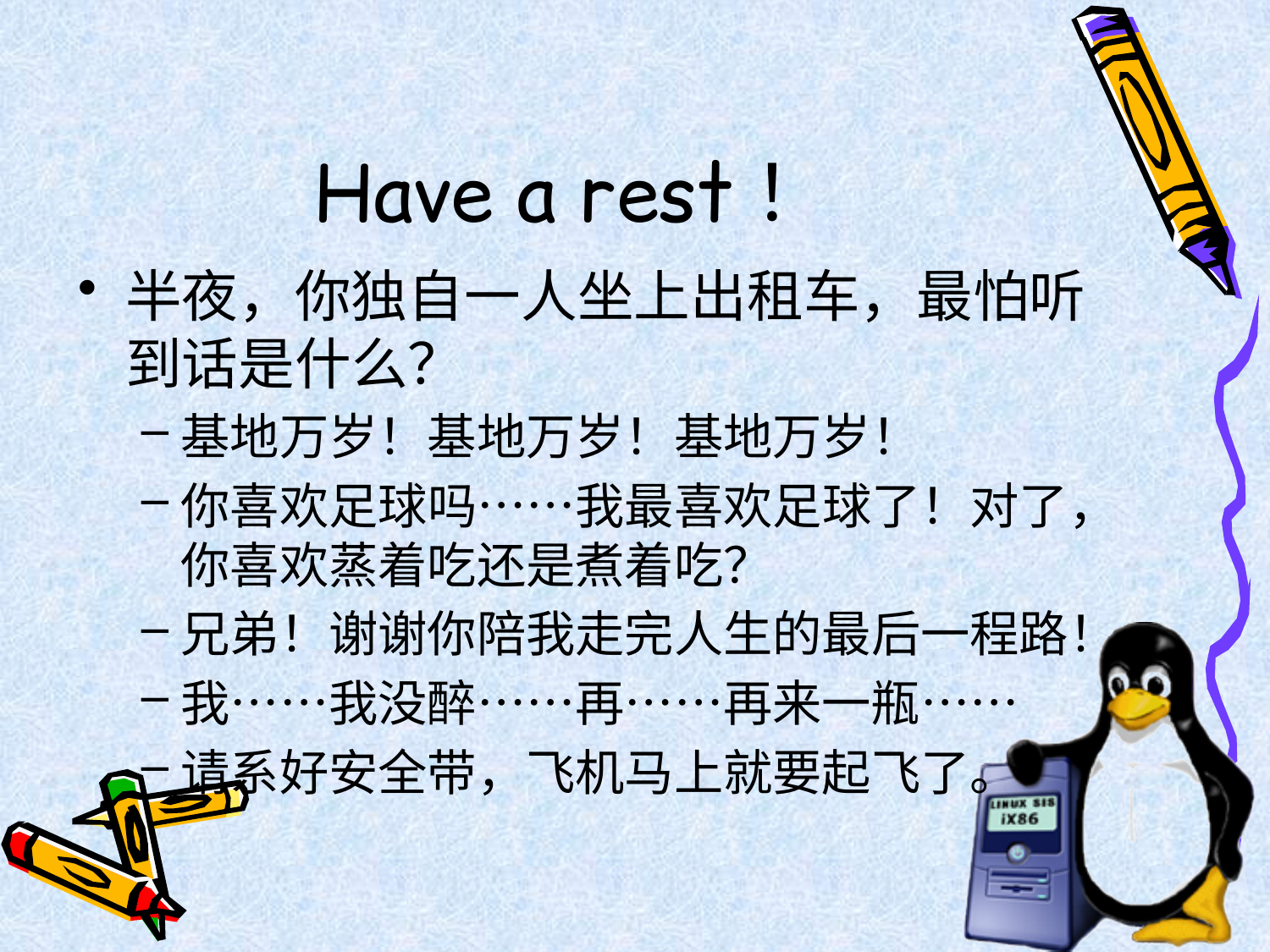

# Have a rest！
半夜，你独自一人坐上出租车，最怕听到话是什么？
基地万岁！基地万岁！基地万岁！
你喜欢足球吗……我最喜欢足球了！对了，你喜欢蒸着吃还是煮着吃？
兄弟！谢谢你陪我走完人生的最后一程路！
我……我没醉……再……再来一瓶……
请系好安全带，飞机马上就要起飞了。